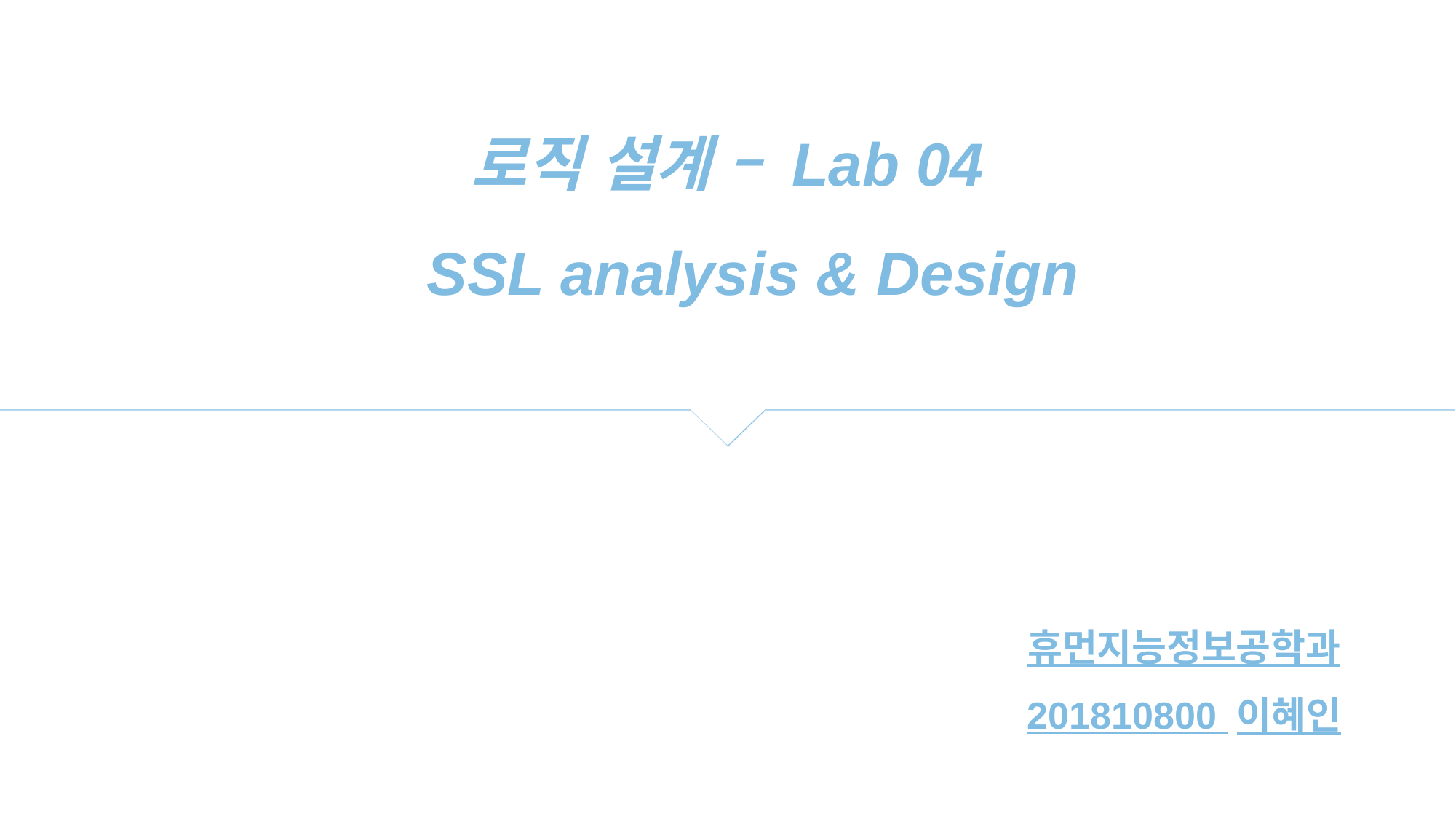

로직 설계 – Lab 04
    SSL analysis & Design
휴먼지능정보공학과 201810800 이혜인